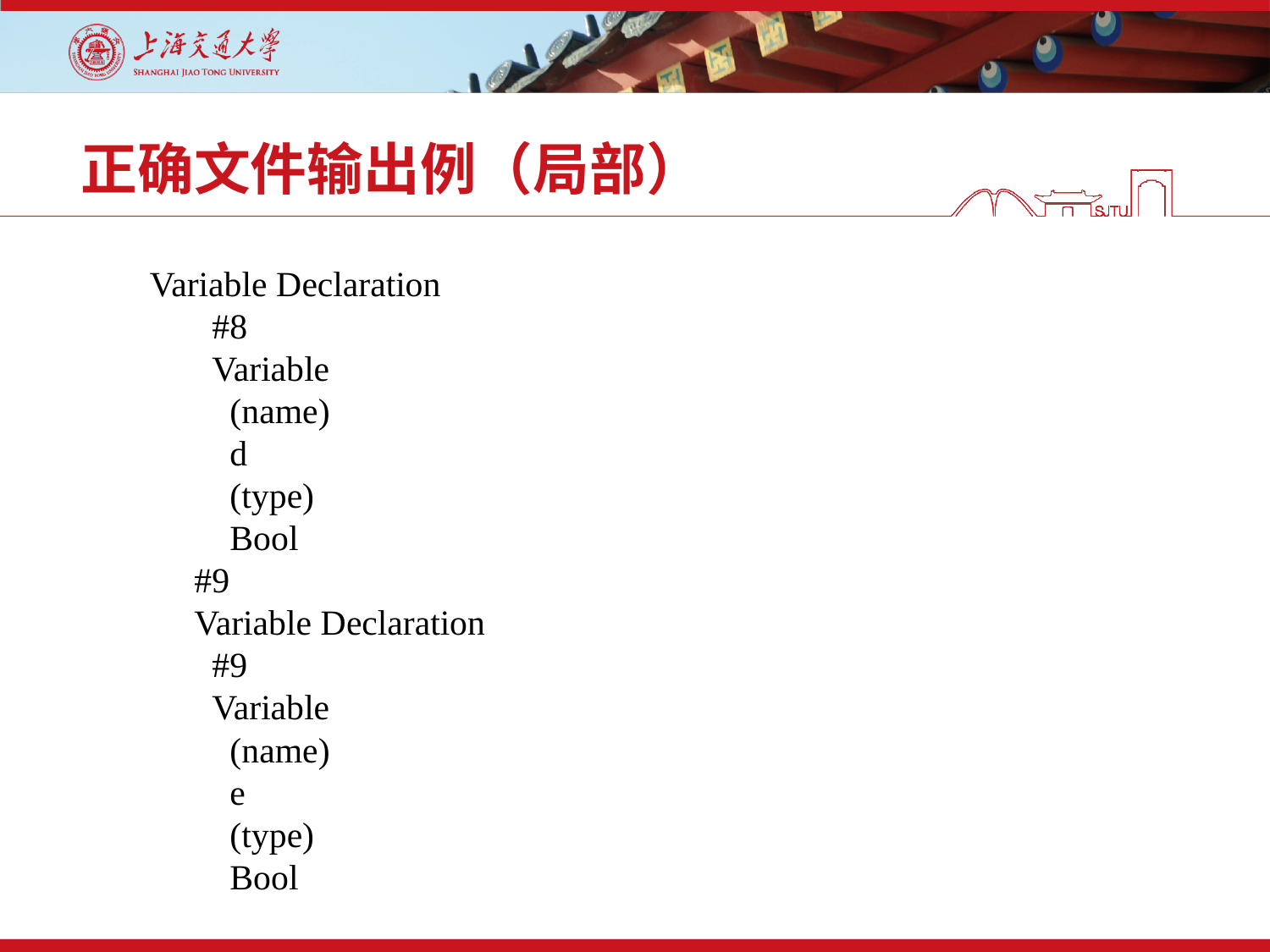

# 正确文件输出例（局部）
 Variable Declaration
        #8
        Variable
          (name)
          d
          (type)
          Bool
      #9
      Variable Declaration
        #9
        Variable
          (name)
          e
          (type)
          Bool